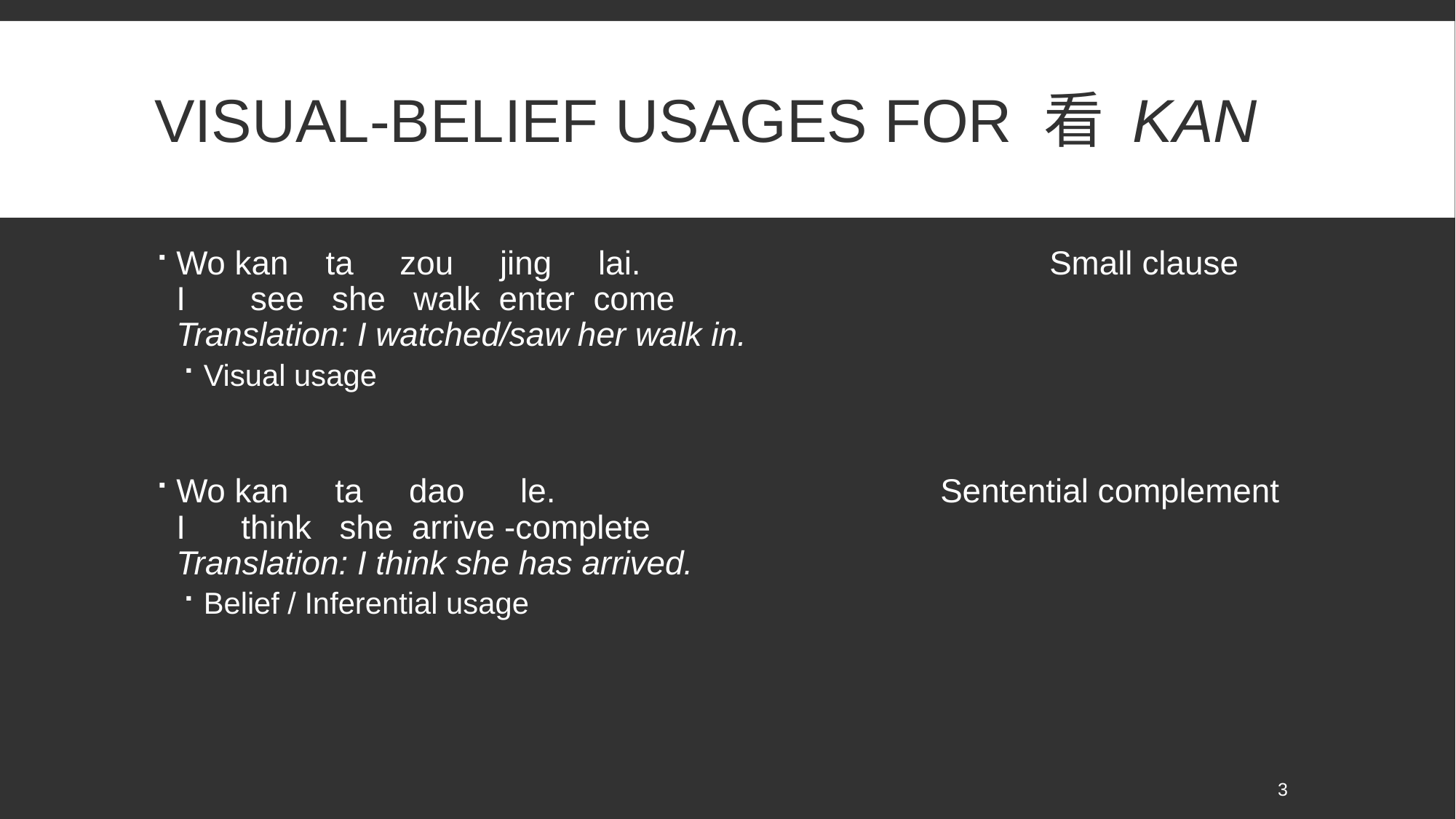

# visual-belief usages for 看 kan
Wo kan    ta     zou     jing     lai. 				Small clause
I       see   she   walk  enter  come
Translation: I watched/saw her walk in.
Visual usage

Wo kan     ta     dao      le. 				Sentential complement
I      think   she  arrive -complete
Translation: I think she has arrived.
Belief / Inferential usage
3